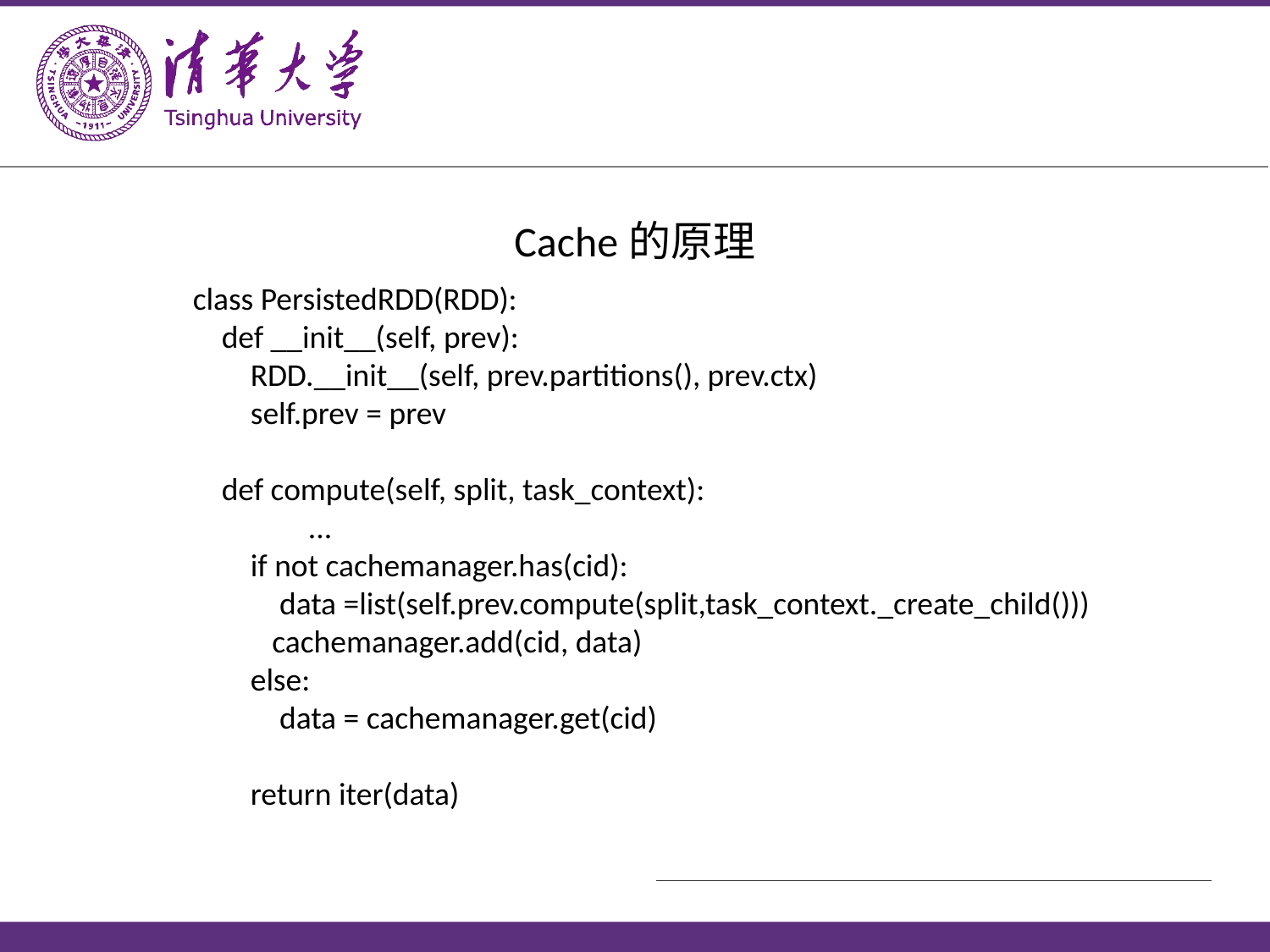

Cache的原理
class PersistedRDD(RDD):
    def __init__(self, prev):
        RDD.__init__(self, prev.partitions(), prev.ctx)
        self.prev = prev

    def compute(self, split, task_context):
                ...
        if not cachemanager.has(cid):
            data =list(self.prev.compute(split,task_context._create_child()))
           cachemanager.add(cid, data)
        else:
            data = cachemanager.get(cid)

        return iter(data)